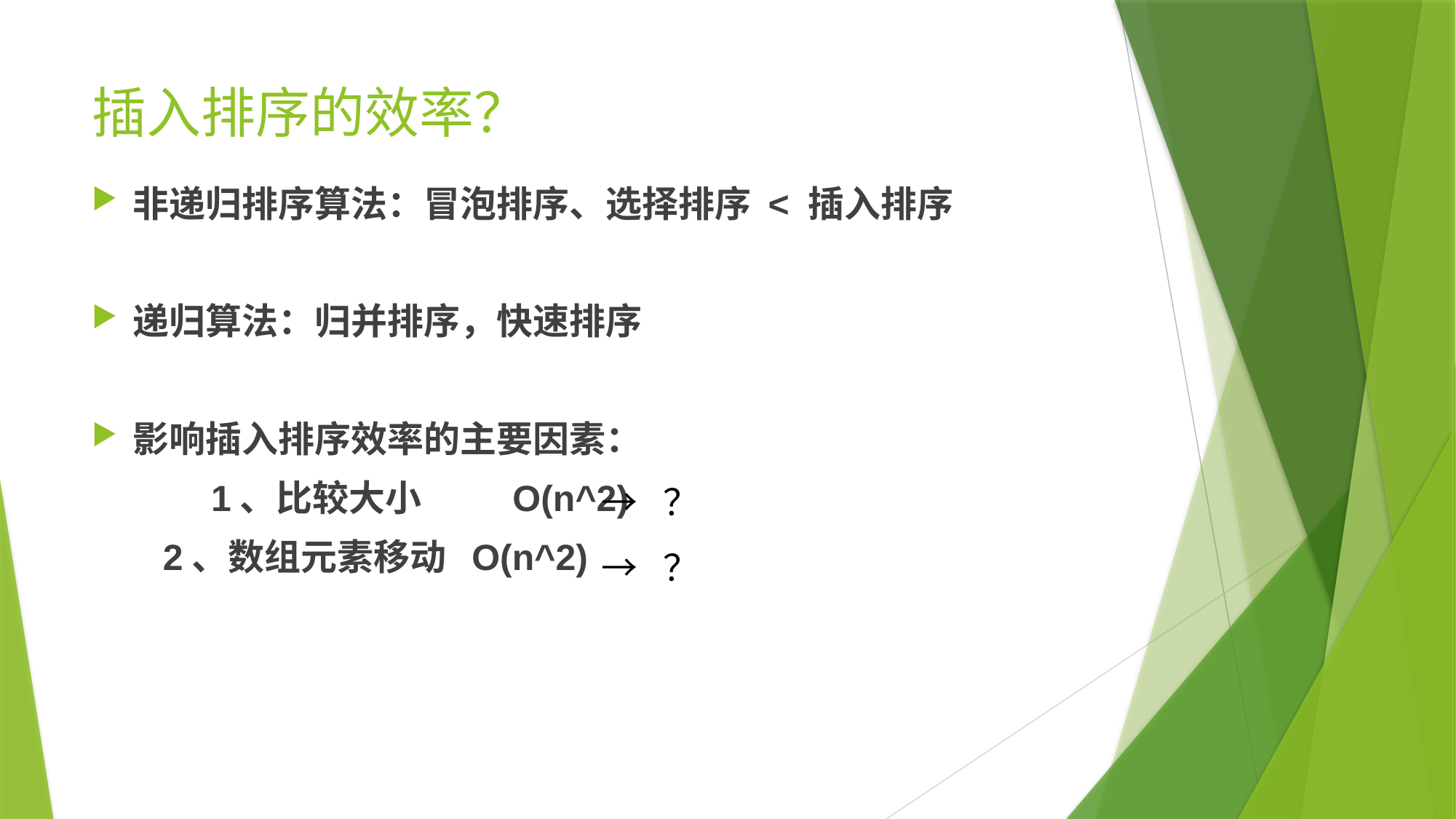

# 插入排序的效率？
非递归排序算法：冒泡排序、选择排序 < 插入排序

递归算法：归并排序，快速排序

影响插入排序效率的主要因素：
	 1、比较大小          O(n^2)
       2、数组元素移动  O(n^2)
→  ？
→  ？